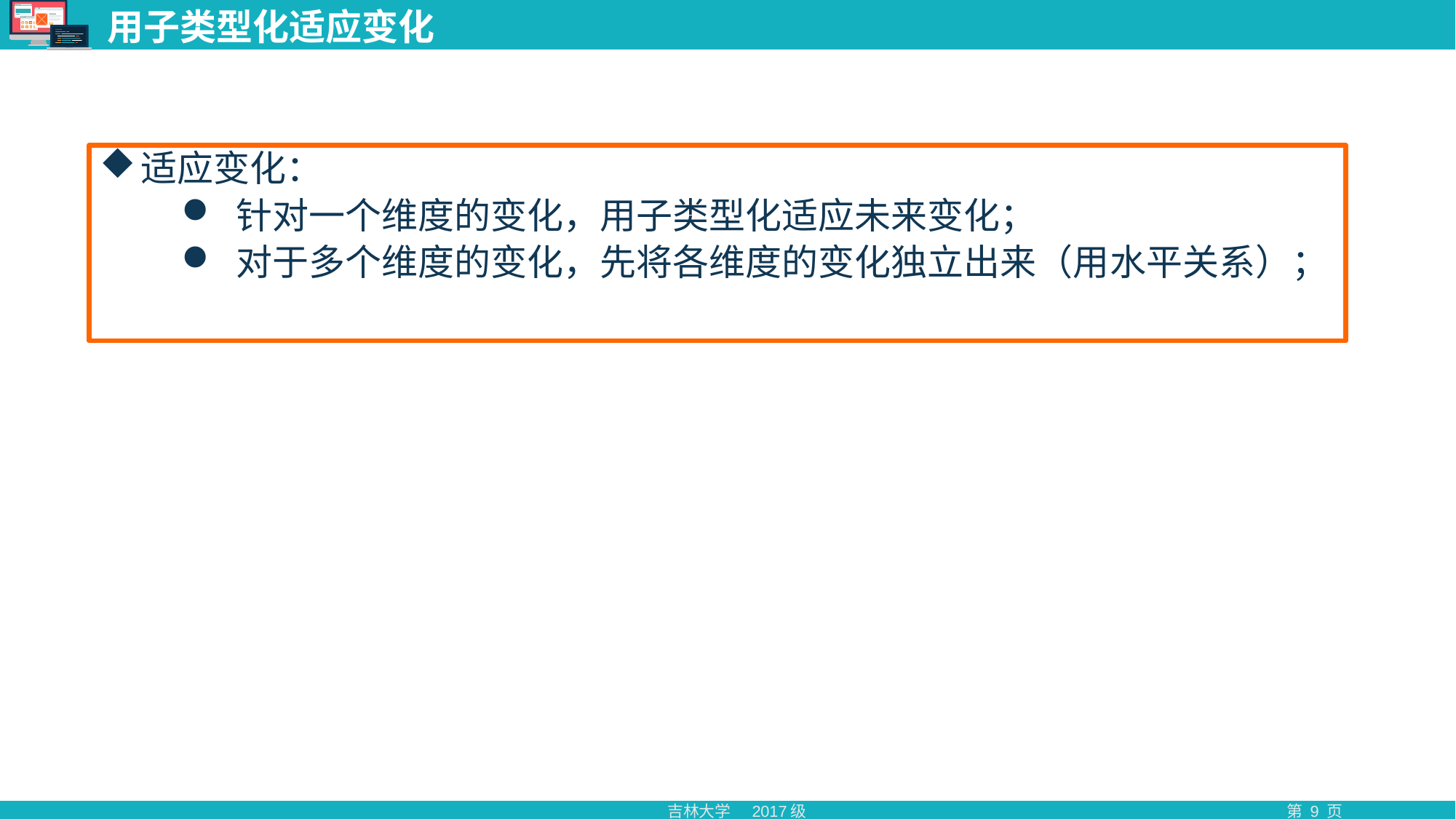

# 用子类型化适应变化
适应变化：
针对一个维度的变化，用子类型化适应未来变化；
对于多个维度的变化，先将各维度的变化独立出来（用水平关系）；